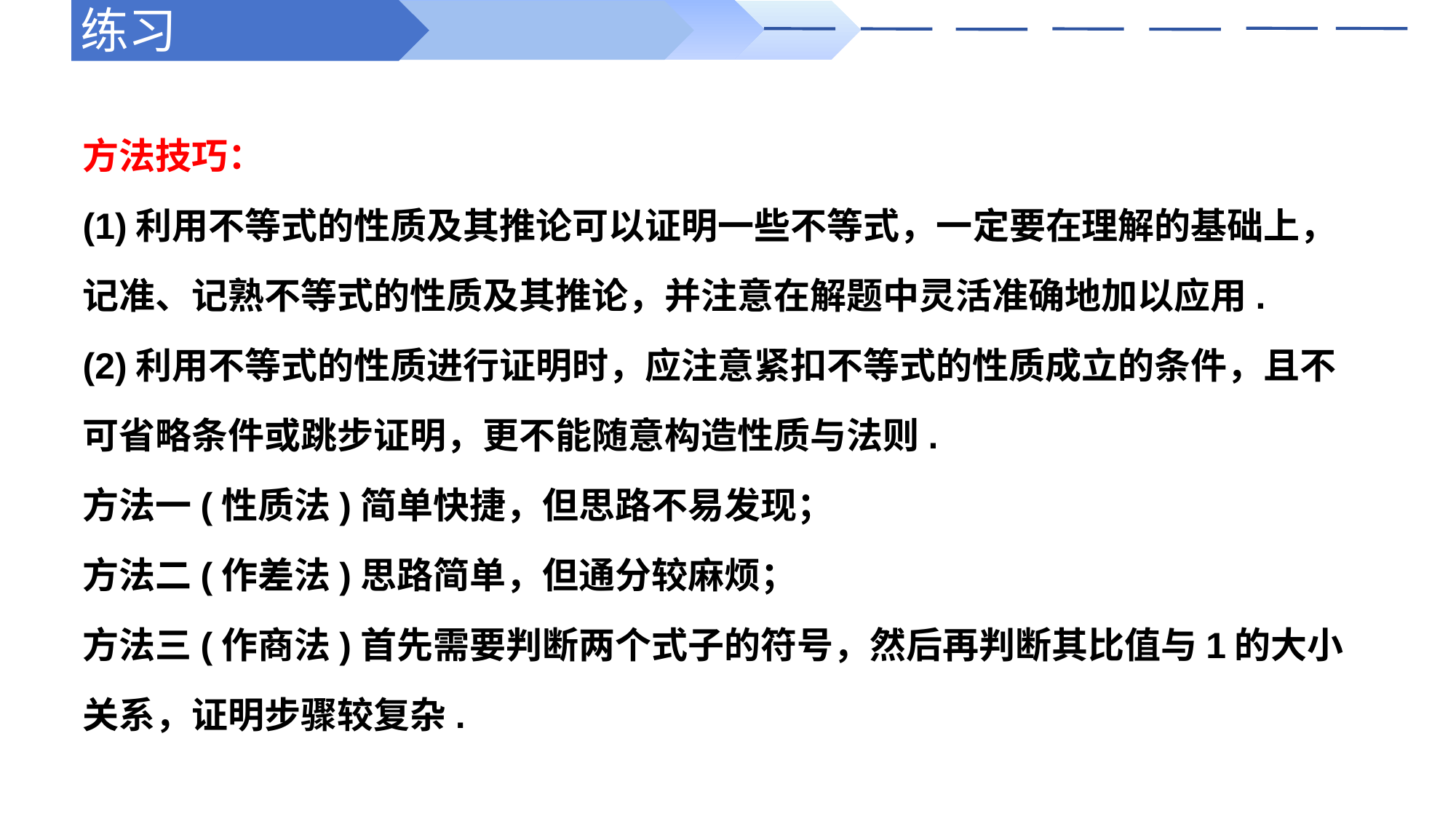

练习

方法技巧：
(1)利用不等式的性质及其推论可以证明一些不等式，一定要在理解的基础上，记准、记熟不等式的性质及其推论，并注意在解题中灵活准确地加以应用.
(2)利用不等式的性质进行证明时，应注意紧扣不等式的性质成立的条件，且不可省略条件或跳步证明，更不能随意构造性质与法则.
方法一(性质法)简单快捷，但思路不易发现；
方法二(作差法)思路简单，但通分较麻烦；
方法三(作商法)首先需要判断两个式子的符号，然后再判断其比值与1的大小关系，证明步骤较复杂.